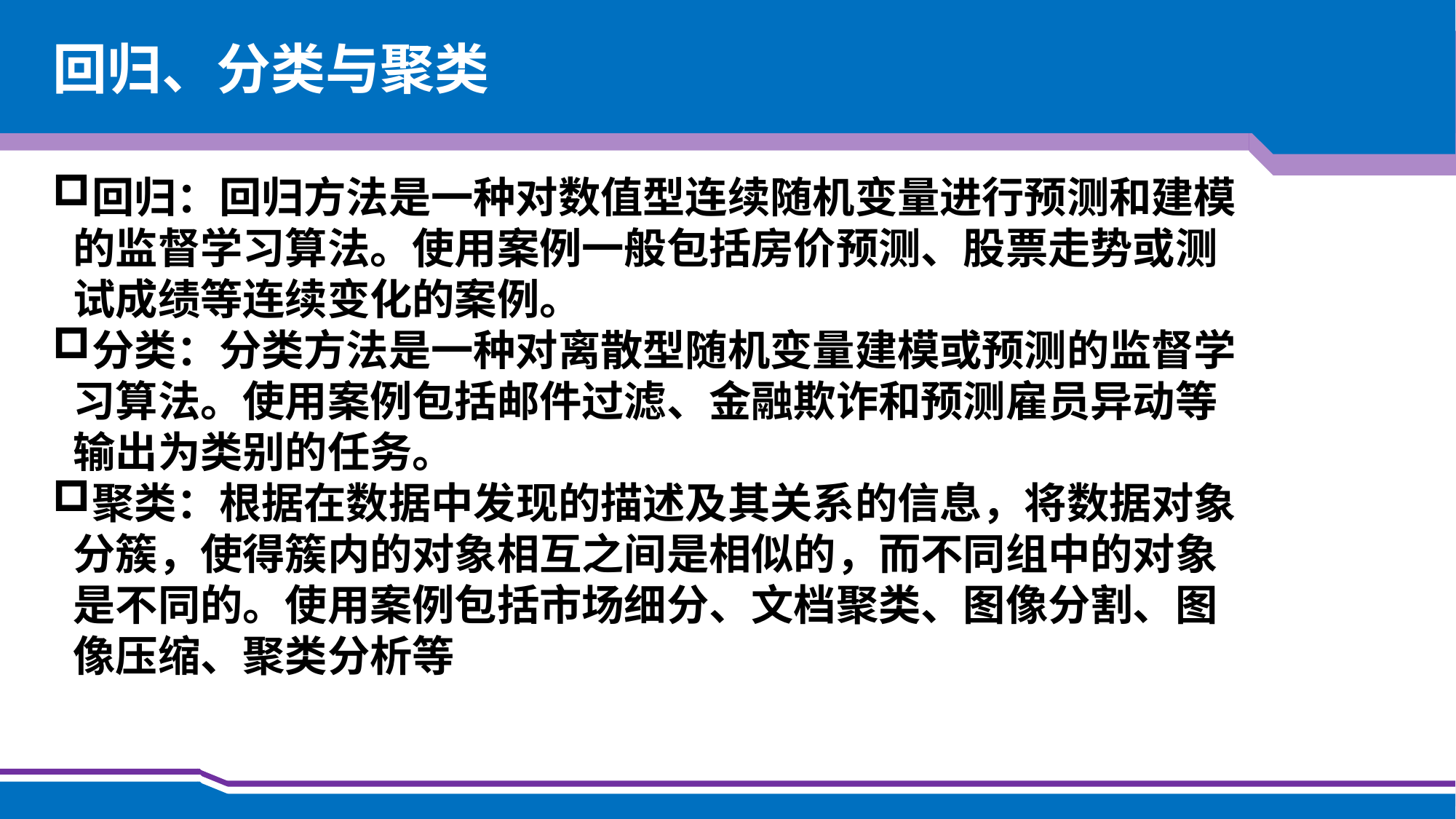

回归、分类与聚类
回归：回归方法是一种对数值型连续随机变量进行预测和建模的监督学习算法。使用案例一般包括房价预测、股票走势或测试成绩等连续变化的案例。
分类：分类方法是一种对离散型随机变量建模或预测的监督学习算法。使用案例包括邮件过滤、金融欺诈和预测雇员异动等输出为类别的任务。
聚类：根据在数据中发现的描述及其关系的信息，将数据对象分簇，使得簇内的对象相互之间是相似的，而不同组中的对象是不同的。使用案例包括市场细分、文档聚类、图像分割、图像压缩、聚类分析等